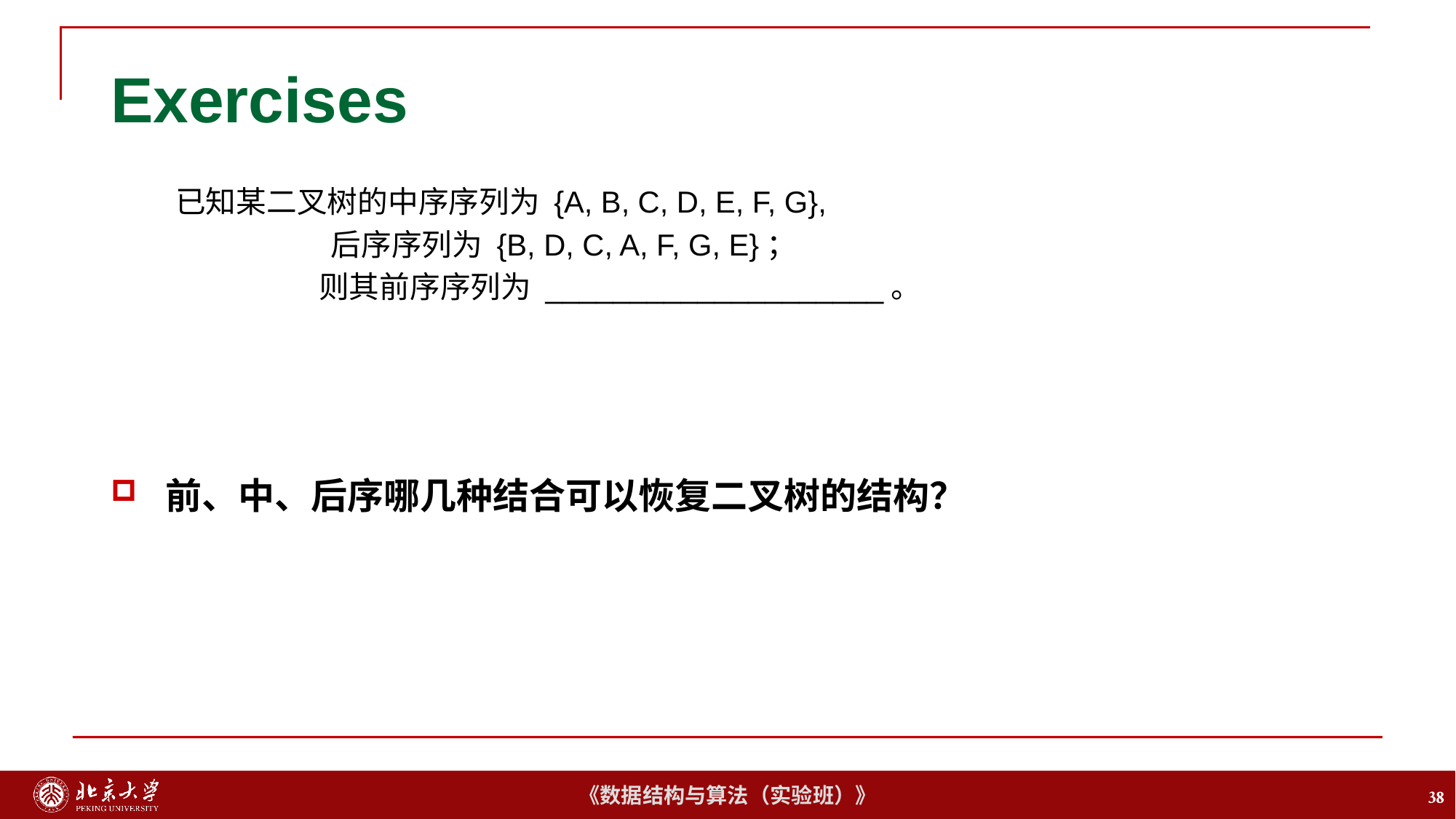

# Exercises
已知某二叉树的中序序列为 {A, B, C, D, E, F, G},
                      后序序列为 {B, D, C, A, F, G, E}；
                          则其前序序列为 ____________________。

前、中、后序哪几种结合可以恢复二叉树的结构？

38